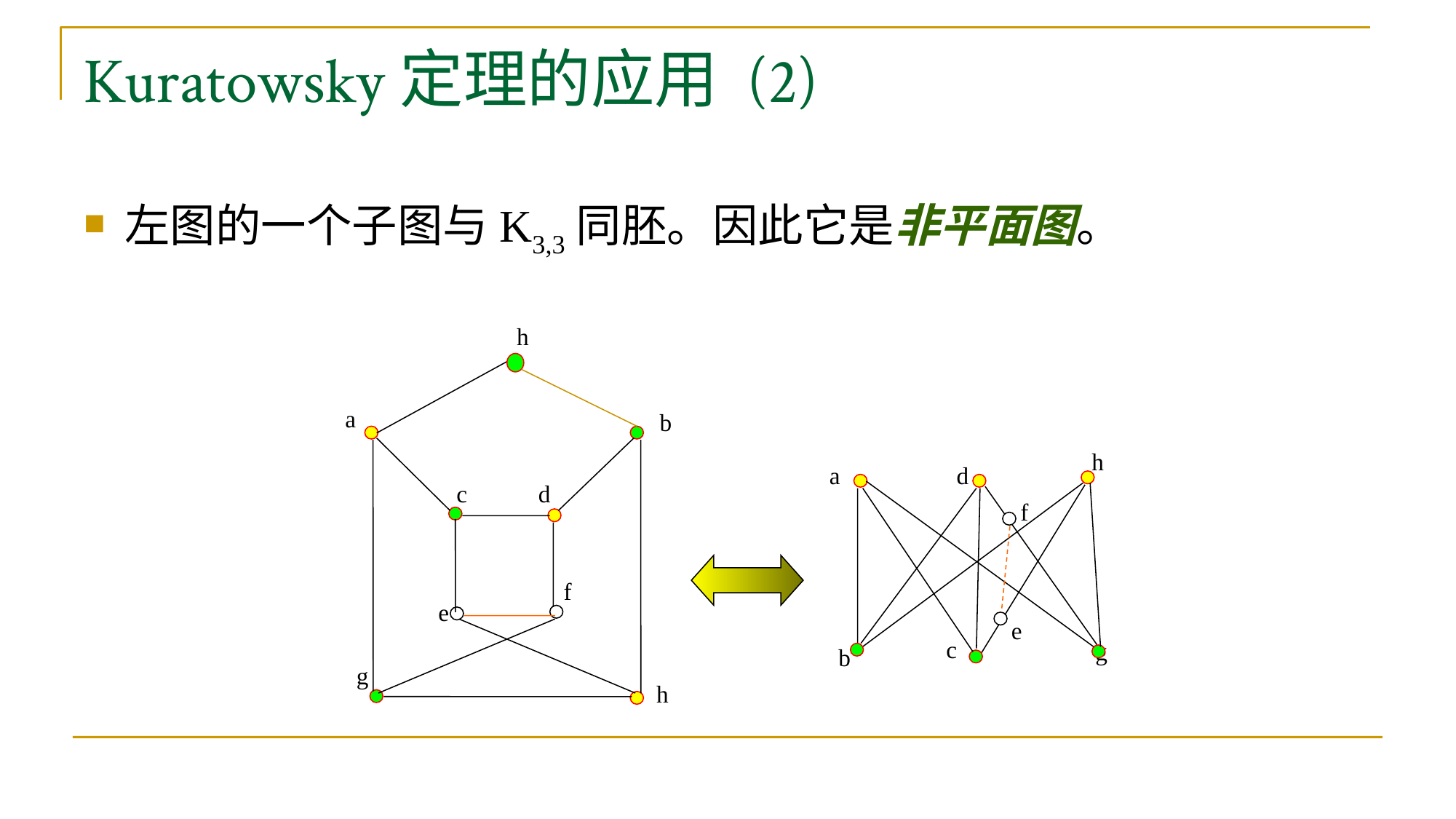

# Kuratowsky定理的应用 (2)
左图的一个子图与K3,3同胚。因此它是非平面图。
h

a
b

h
a
d

c
d

f

f
e

e

c
g
b

g
h